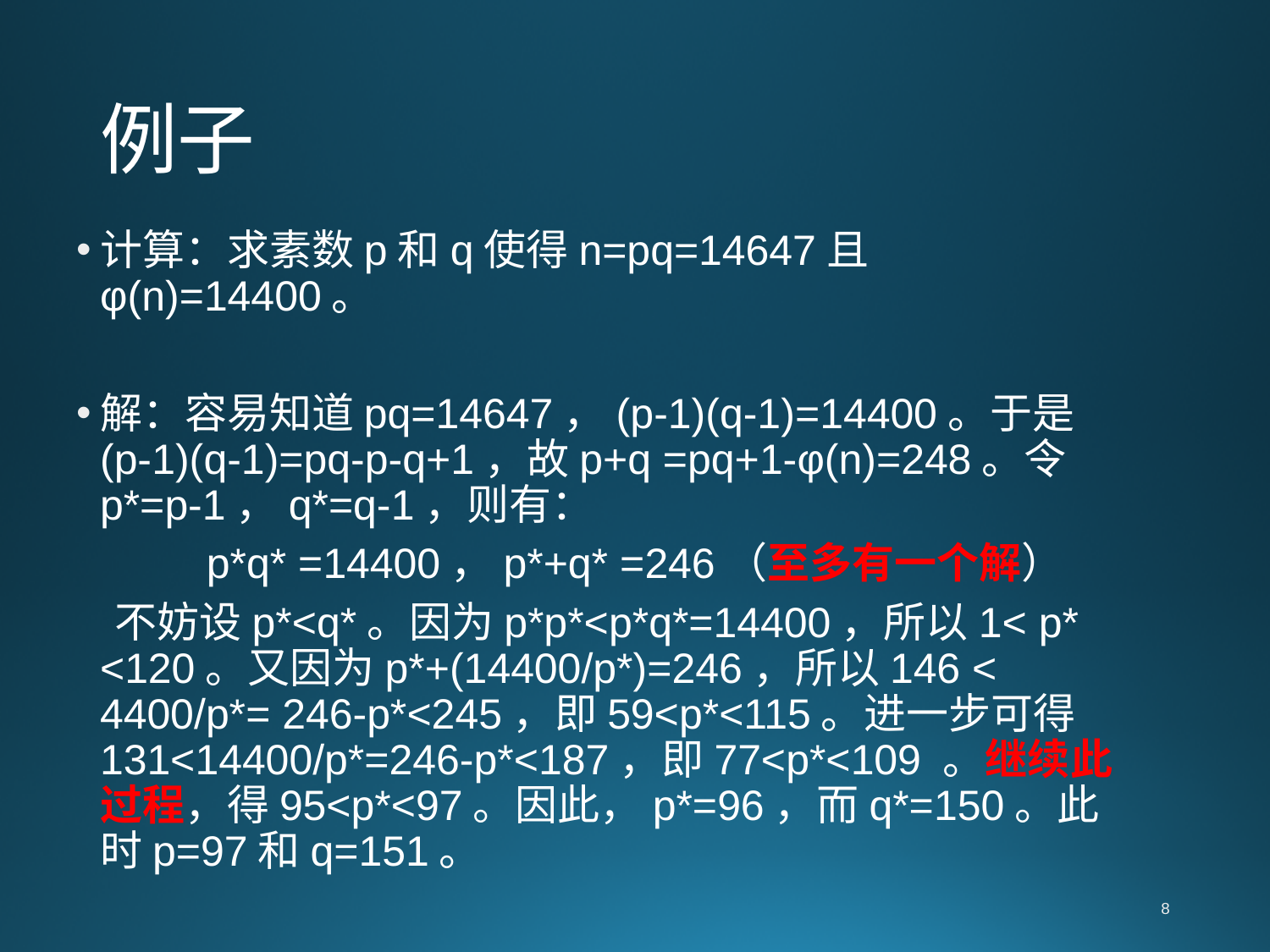

# 例子
计算：求素数p和q使得n=pq=14647且 φ(n)=14400。

解：容易知道pq=14647，(p-1)(q-1)=14400。于是 (p-1)(q-1)=pq-p-q+1，故p+q =pq+1-φ(n)=248。令p*=p-1，q*=q-1，则有：
           p*q* =14400，p*+q* =246（至多有一个解）
   不妨设p*<q*。因为p*p*<p*q*=14400，所以1< p* <120。又因为p*+(14400/p*)=246，所以146 < 4400/p*= 246-p*<245，即59<p*<115。进一步可得 131<14400/p*=246-p*<187，即77<p*<109 。继续此过程，得95<p*<97。因此，p*=96，而q*=150。此时p=97和q=151。
8